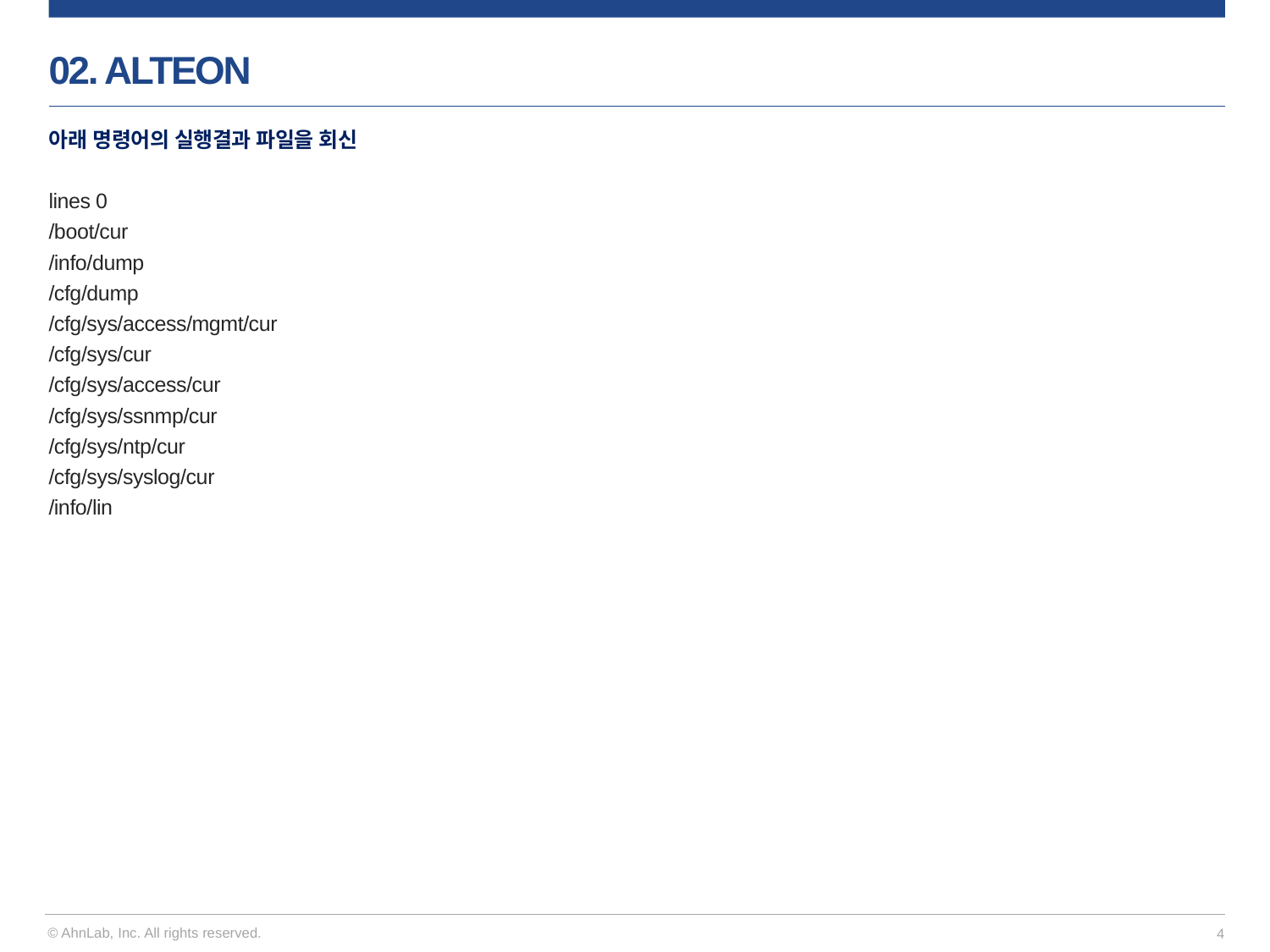

# 02. ALTEON
아래 명령어의 실행결과 파일을 회신

lines 0
/boot/cur
/info/dump
/cfg/dump
/cfg/sys/access/mgmt/cur
/cfg/sys/cur
/cfg/sys/access/cur
/cfg/sys/ssnmp/cur
/cfg/sys/ntp/cur
/cfg/sys/syslog/cur
/info/lin

4